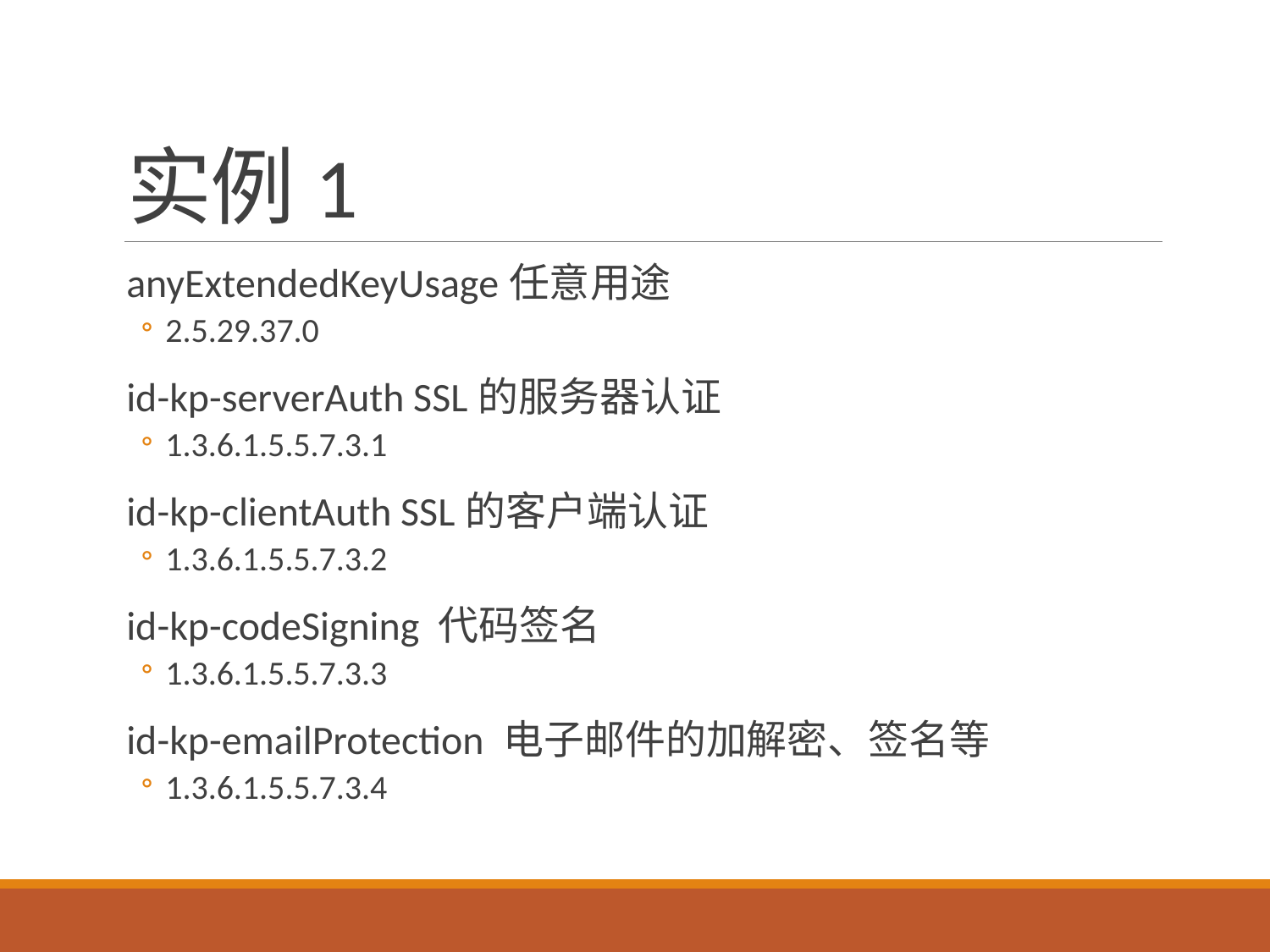

# 实例1
anyExtendedKeyUsage任意用途
2.5.29.37.0
id-kp-serverAuth SSL的服务器认证
1.3.6.1.5.5.7.3.1
id-kp-clientAuth SSL的客户端认证
1.3.6.1.5.5.7.3.2
id-kp-codeSigning 代码签名
1.3.6.1.5.5.7.3.3
id-kp-emailProtection 电子邮件的加解密、签名等
1.3.6.1.5.5.7.3.4
110